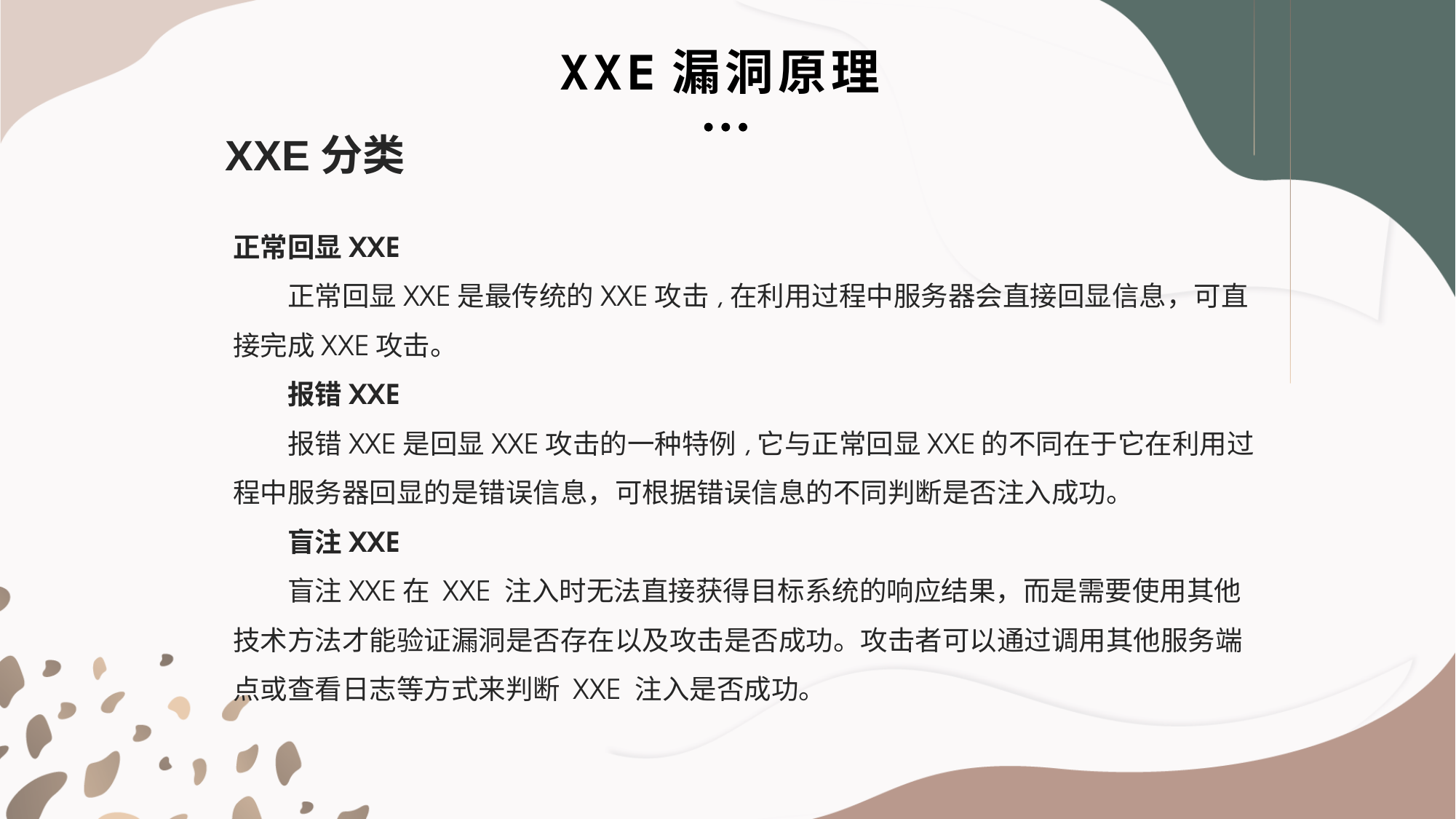

XXE漏洞原理

XXE分类
正常回显XXE
正常回显XXE是最传统的XXE攻击,在利用过程中服务器会直接回显信息，可直接完成XXE攻击。
报错XXE
报错XXE是回显XXE攻击的一种特例,它与正常回显XXE的不同在于它在利用过程中服务器回显的是错误信息，可根据错误信息的不同判断是否注入成功。
盲注XXE
盲注XXE在 XXE 注入时无法直接获得目标系统的响应结果，而是需要使用其他技术方法才能验证漏洞是否存在以及攻击是否成功。攻击者可以通过调用其他服务端点或查看日志等方式来判断 XXE 注入是否成功。